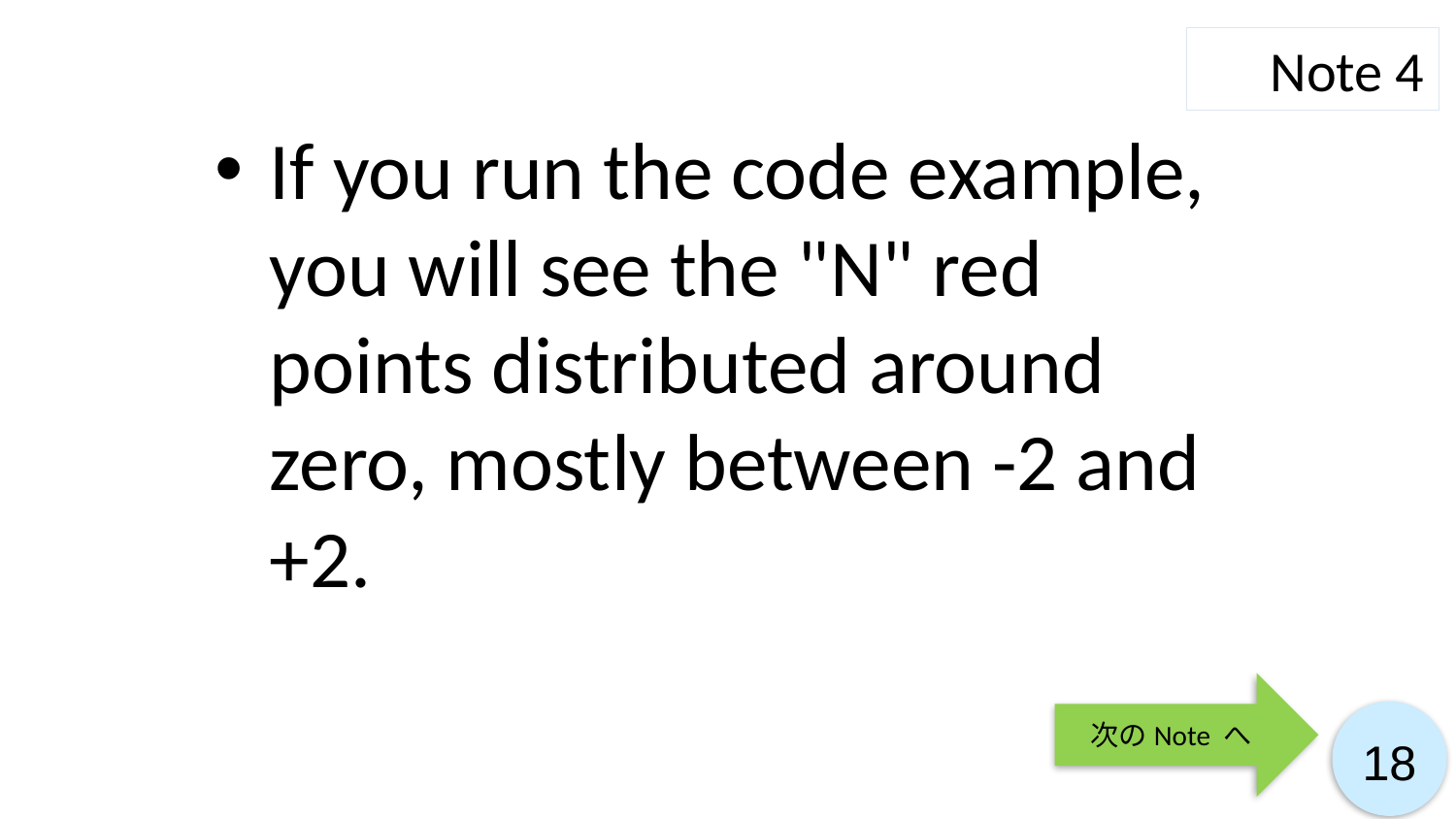

Note 4
If you run the code example, you will see the "N" red points distributed around zero, mostly between -2 and +2.
次のNote へ
18
18